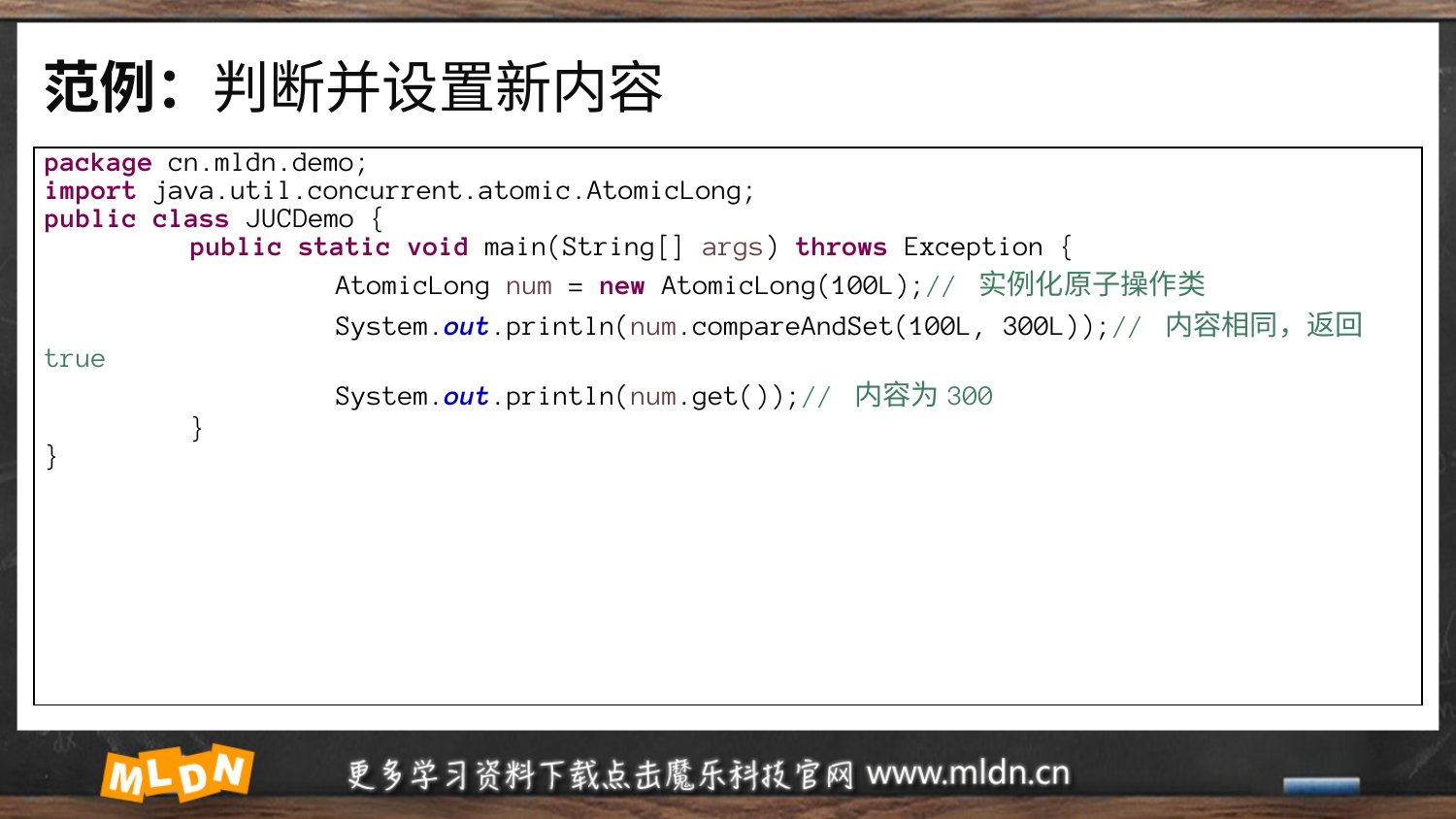

# 范例：判断并设置新内容
| package cn.mldn.demo; import java.util.concurrent.atomic.AtomicLong; public class JUCDemo { public static void main(String[] args) throws Exception { AtomicLong num = new AtomicLong(100L);// 实例化原子操作类 System.out.println(num.compareAndSet(100L, 300L));// 内容相同，返回true System.out.println(num.get());// 内容为300 } } |
| --- |